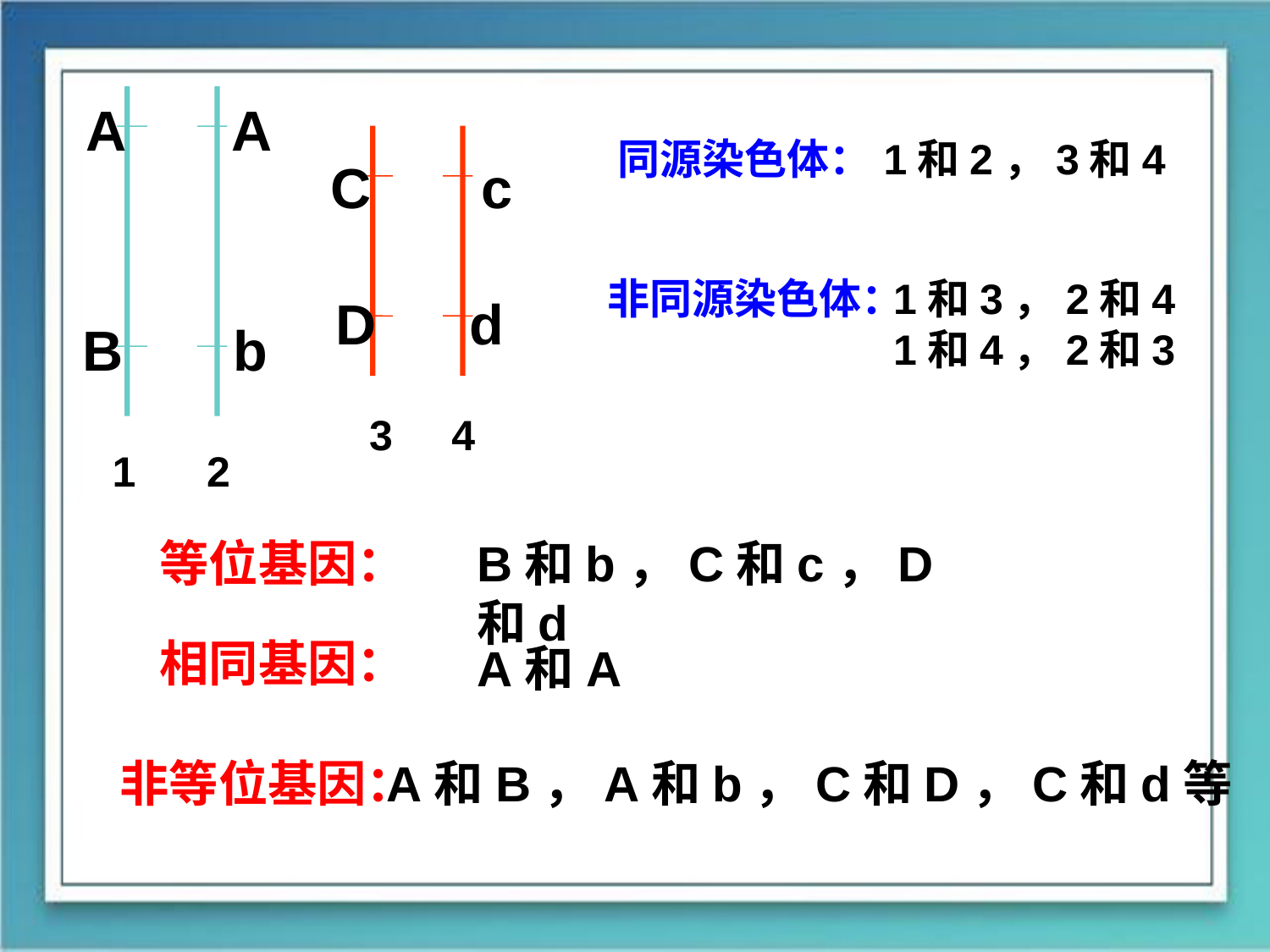

1      2
A       A

B       b

同源染色体：
非同源染色体：

3     4
C       c

D      d

1和2，3和4
1和3，2和4
1和4，2和3
等位基因：
相同基因：
非等位基因：
B和b，C和c，D和d
A和A
A和B，A和b，C和D，C和d等